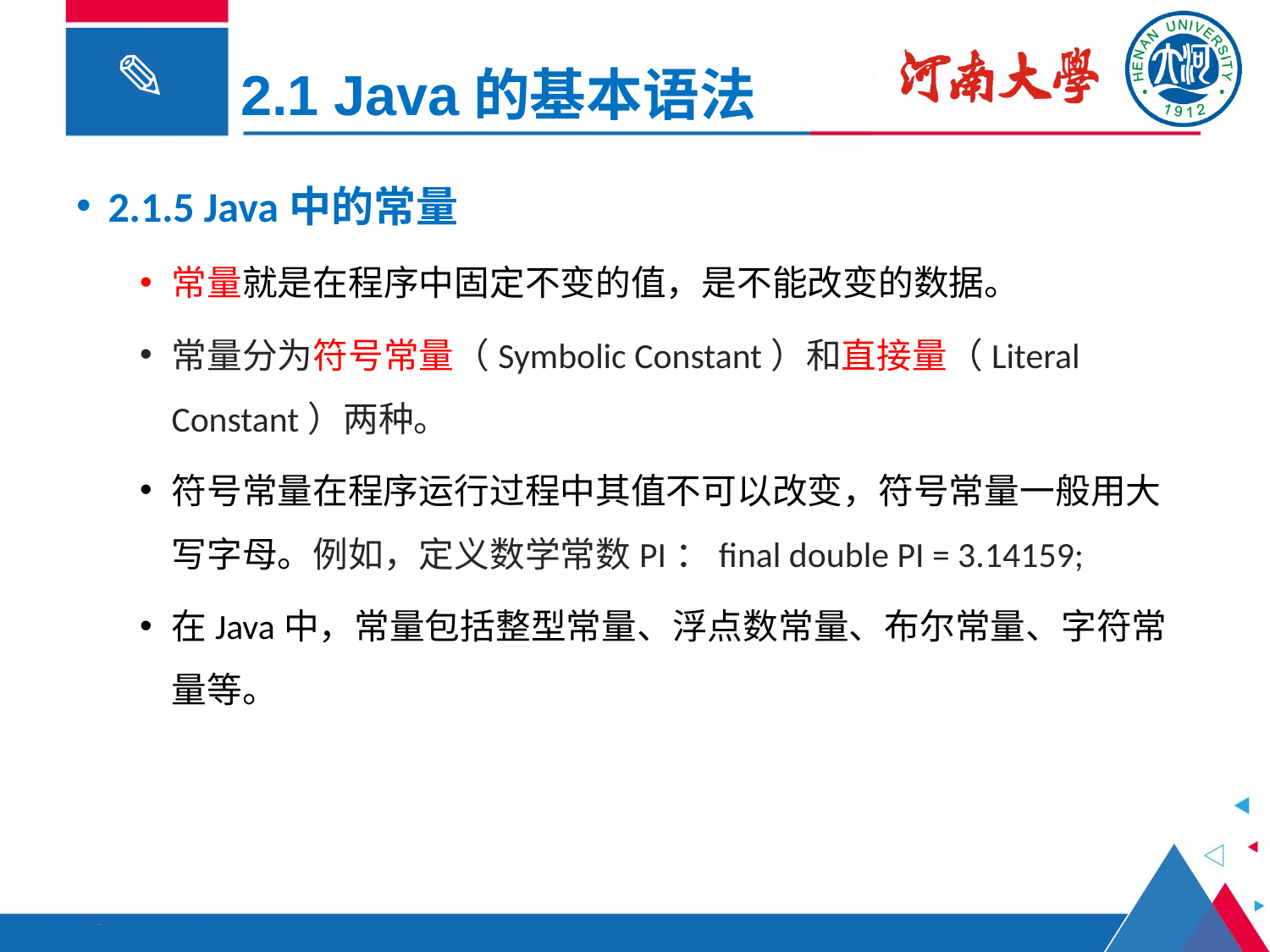

2.1 Java的基本语法
2.1.5 Java中的常量
常量就是在程序中固定不变的值，是不能改变的数据。
常量分为符号常量（Symbolic Constant）和直接量（Literal Constant）两种。
符号常量在程序运行过程中其值不可以改变，符号常量一般用大写字母。例如，定义数学常数PI：final double PI = 3.14159;
在Java中，常量包括整型常量、浮点数常量、布尔常量、字符常量等。